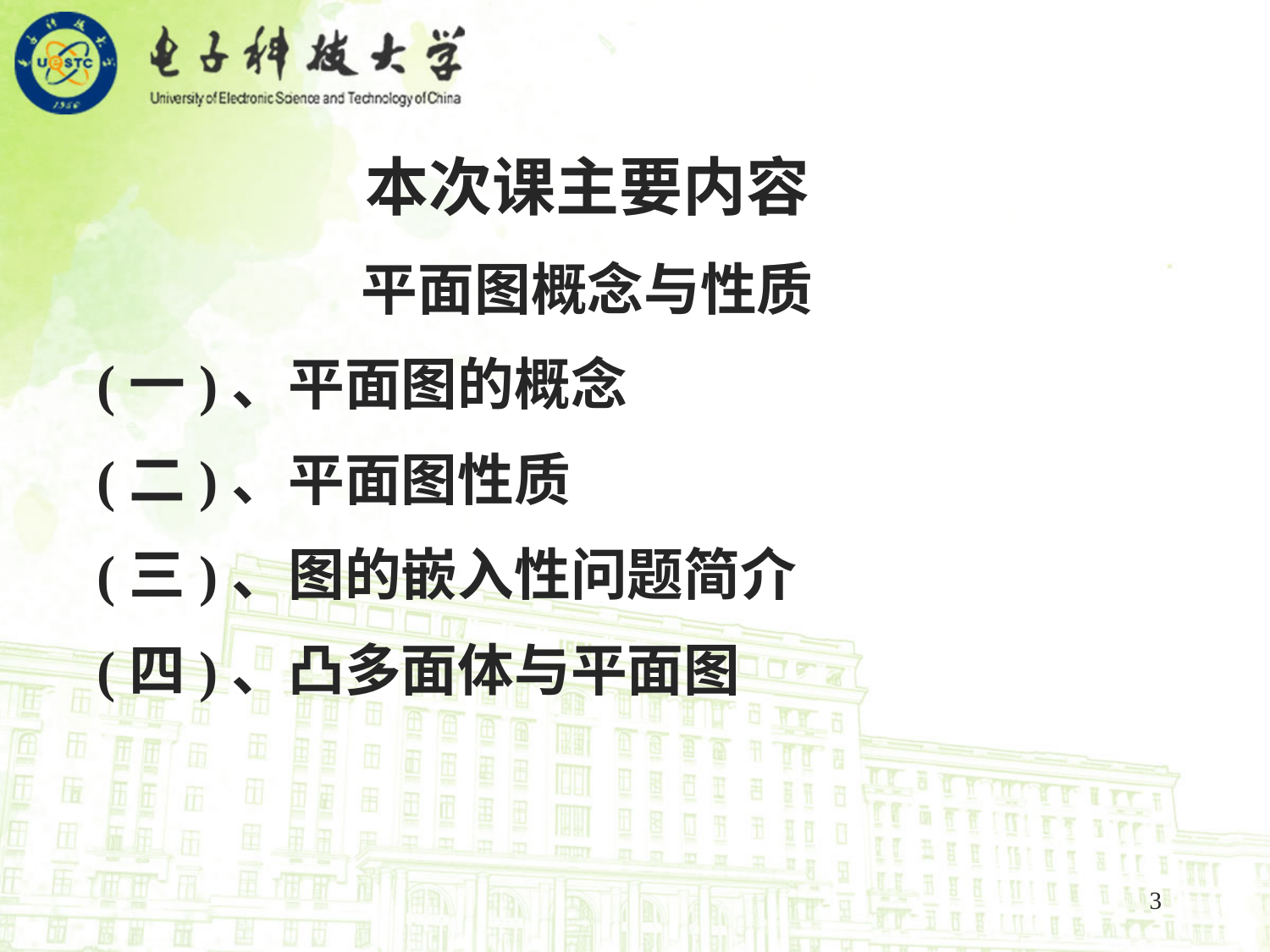

本次课主要内容
平面图概念与性质
(一)、平面图的概念
(二)、平面图性质
(三)、图的嵌入性问题简介
(四)、凸多面体与平面图
3